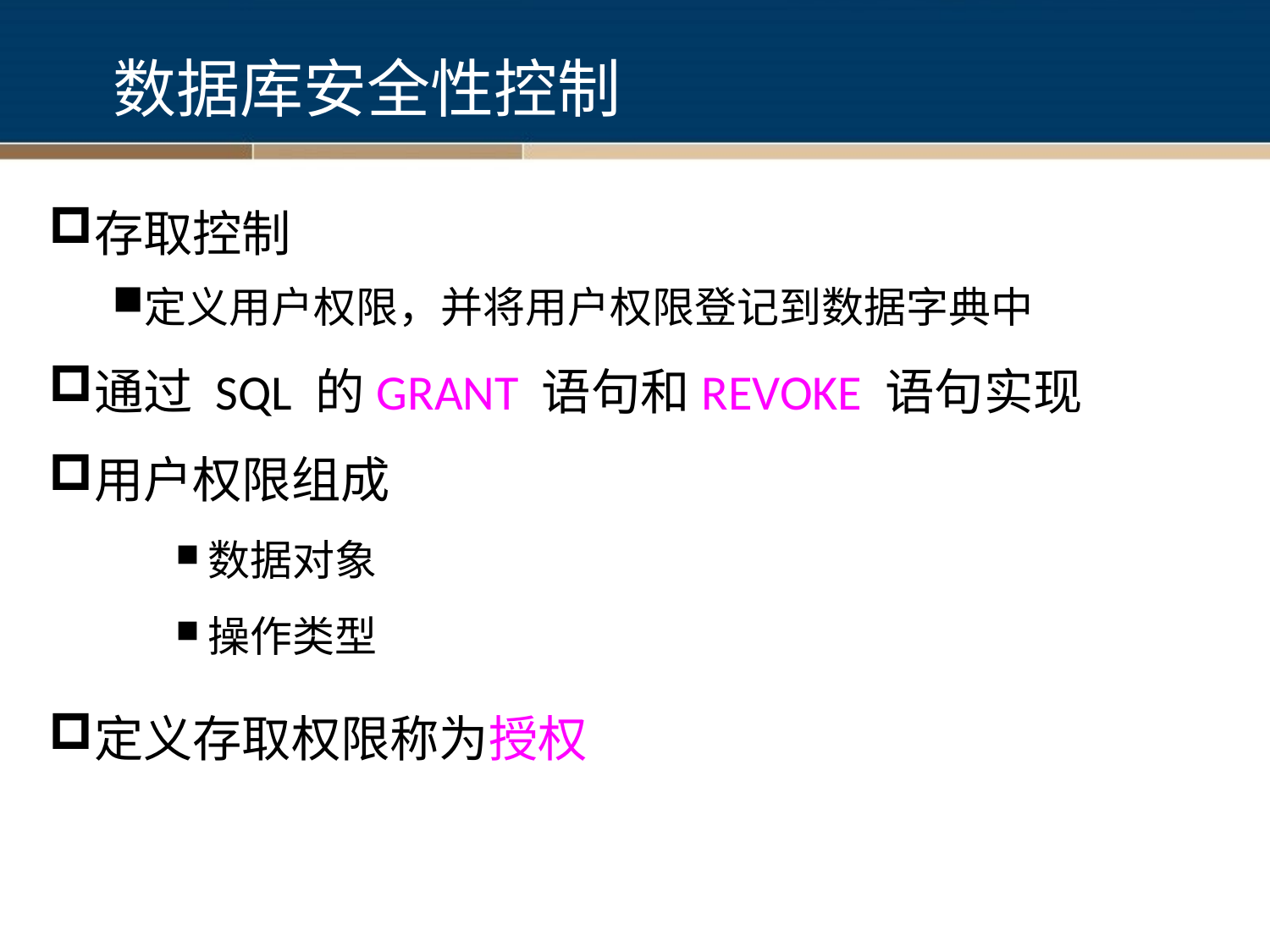

数据库安全性控制
存取控制
定义用户权限，并将用户权限登记到数据字典中
通过 SQL 的GRANT 语句和REVOKE 语句实现
用户权限组成
数据对象
操作类型
定义存取权限称为授权